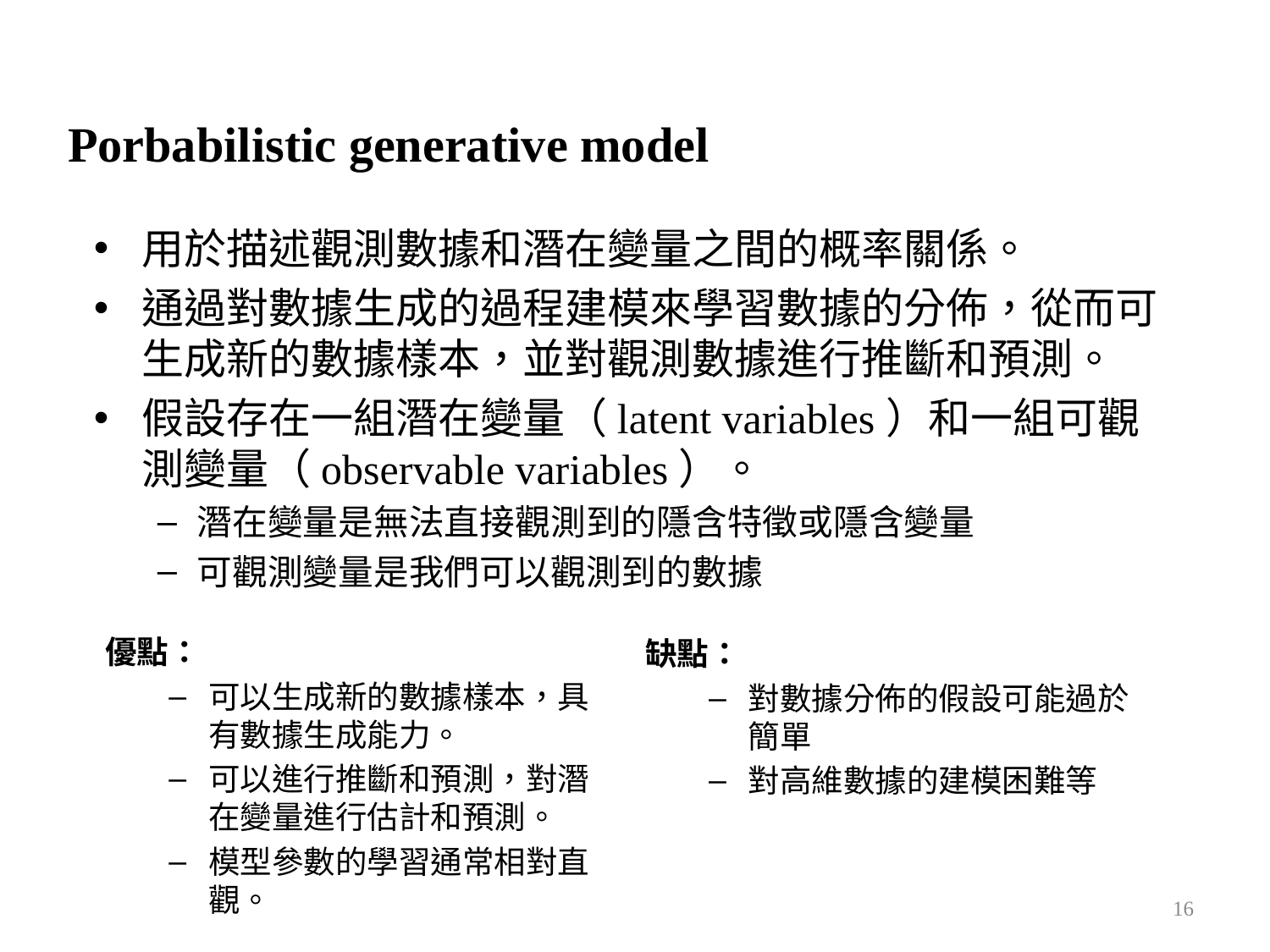

# Porbabilistic generative model
用於描述觀測數據和潛在變量之間的概率關係。
通過對數據生成的過程建模來學習數據的分佈，從而可生成新的數據樣本，並對觀測數據進行推斷和預測。
假設存在一組潛在變量（latent variables）和一組可觀測變量（observable variables）。
潛在變量是無法直接觀測到的隱含特徵或隱含變量
可觀測變量是我們可以觀測到的數據
優點：
可以生成新的數據樣本，具有數據生成能力。
可以進行推斷和預測，對潛在變量進行估計和預測。
模型參數的學習通常相對直觀。
缺點：
對數據分佈的假設可能過於簡單
對高維數據的建模困難等
16